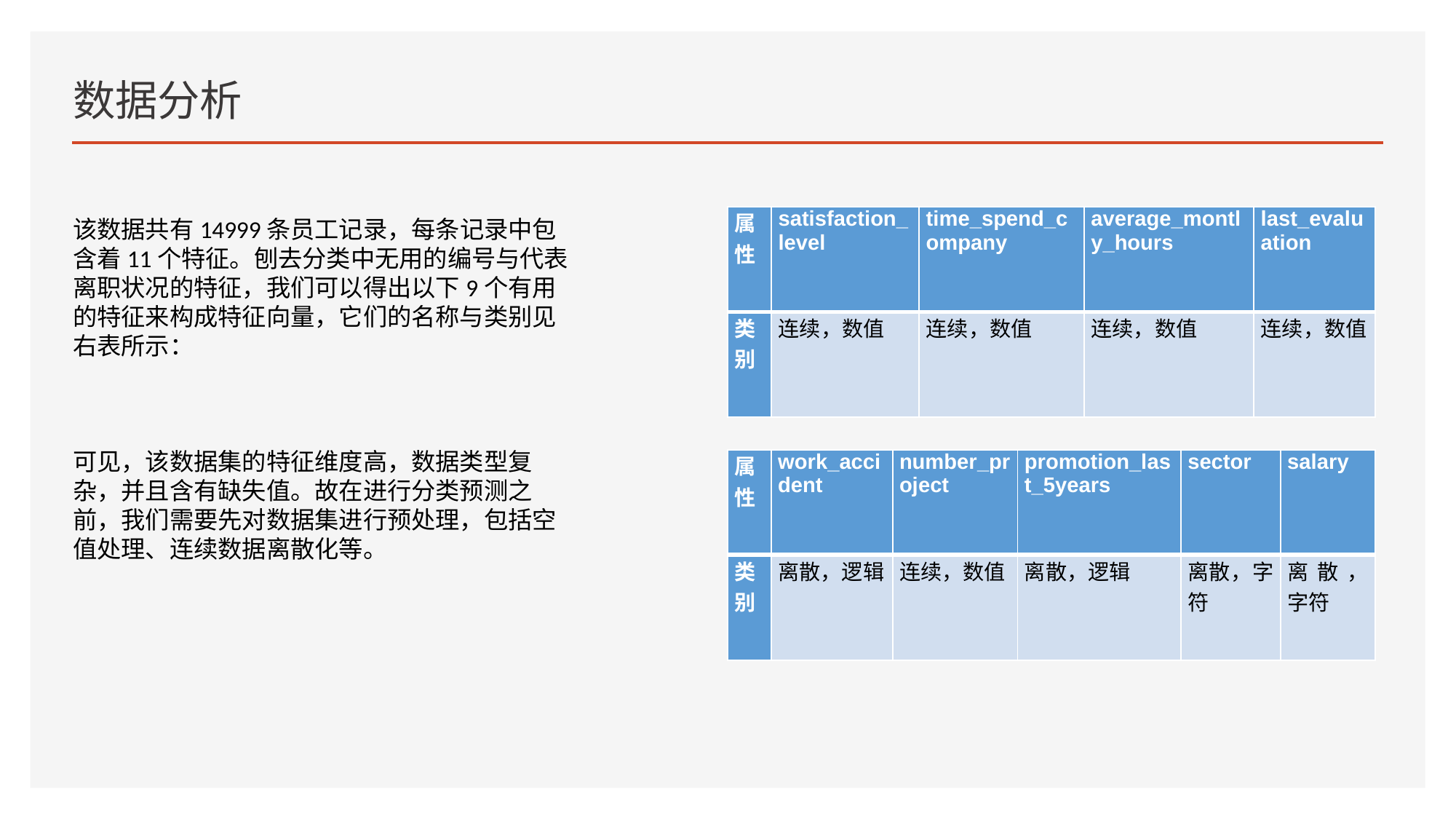

# 数据分析
该数据共有14999条员工记录，每条记录中包含着11个特征。刨去分类中无用的编号与代表离职状况的特征，我们可以得出以下9个有用的特征来构成特征向量，它们的名称与类别见右表所示：

可见，该数据集的特征维度高，数据类型复杂，并且含有缺失值。故在进行分类预测之前，我们需要先对数据集进行预处理，包括空值处理、连续数据离散化等。
| 属性 | satisfaction\_level | time\_spend\_company | average\_montly\_hours | last\_evaluation |
| --- | --- | --- | --- | --- |
| 类别 | 连续，数值 | 连续，数值 | 连续，数值 | 连续，数值 |
| 属性 | work\_accident | number\_project | promotion\_last\_5years | sector | salary |
| --- | --- | --- | --- | --- | --- |
| 类别 | 离散，逻辑 | 连续，数值 | 离散，逻辑 | 离散，字符 | 离散，字符 |